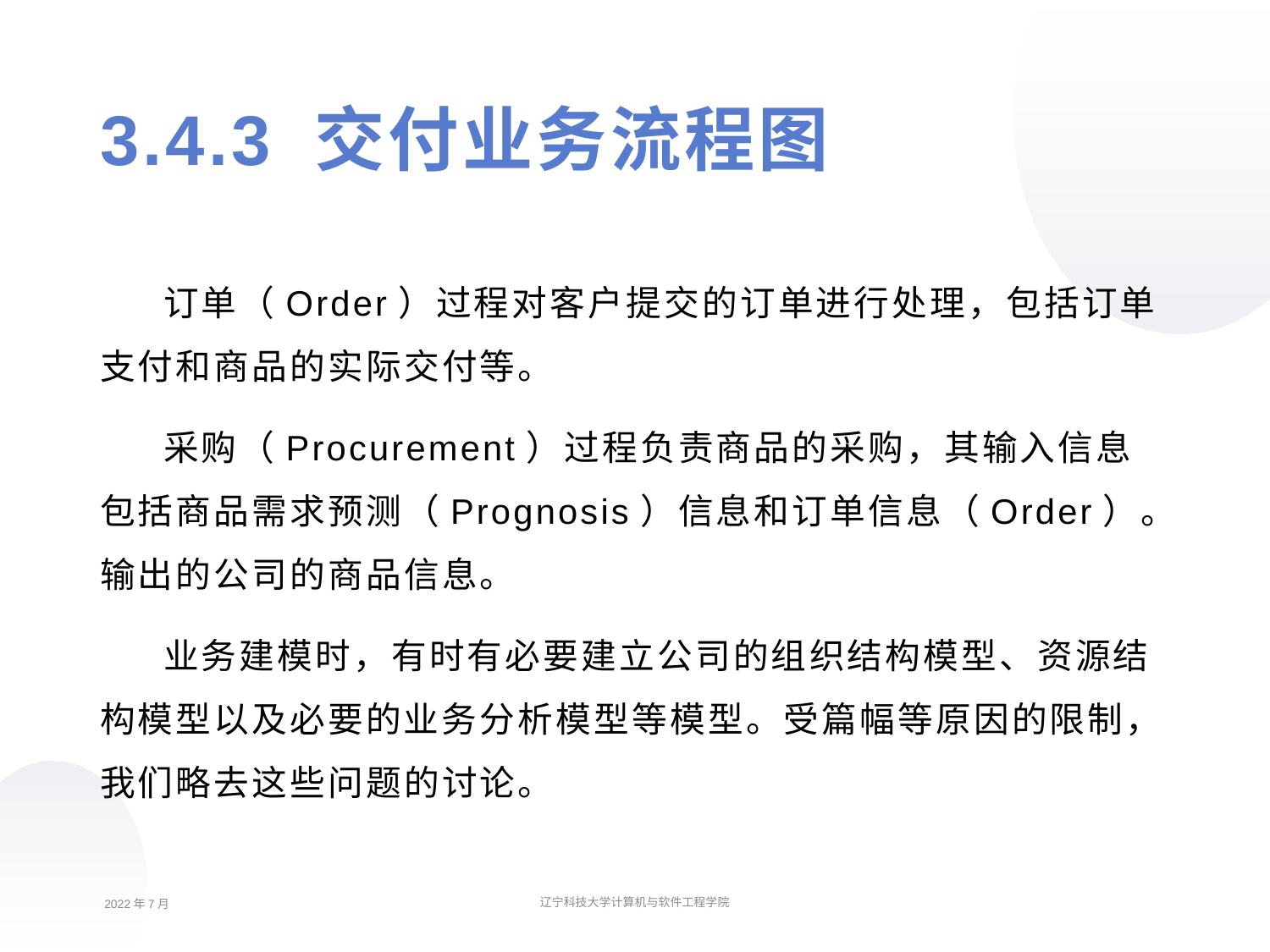

3.4.3 交付业务流程图
订单（Order）过程对客户提交的订单进行处理，包括订单支付和商品的实际交付等。
采购（Procurement）过程负责商品的采购，其输入信息包括商品需求预测（Prognosis）信息和订单信息（Order）。输出的公司的商品信息。
业务建模时，有时有必要建立公司的组织结构模型、资源结构模型以及必要的业务分析模型等模型。受篇幅等原因的限制，我们略去这些问题的讨论。

2022年7月
辽宁科技大学计算机与软件工程学院
113